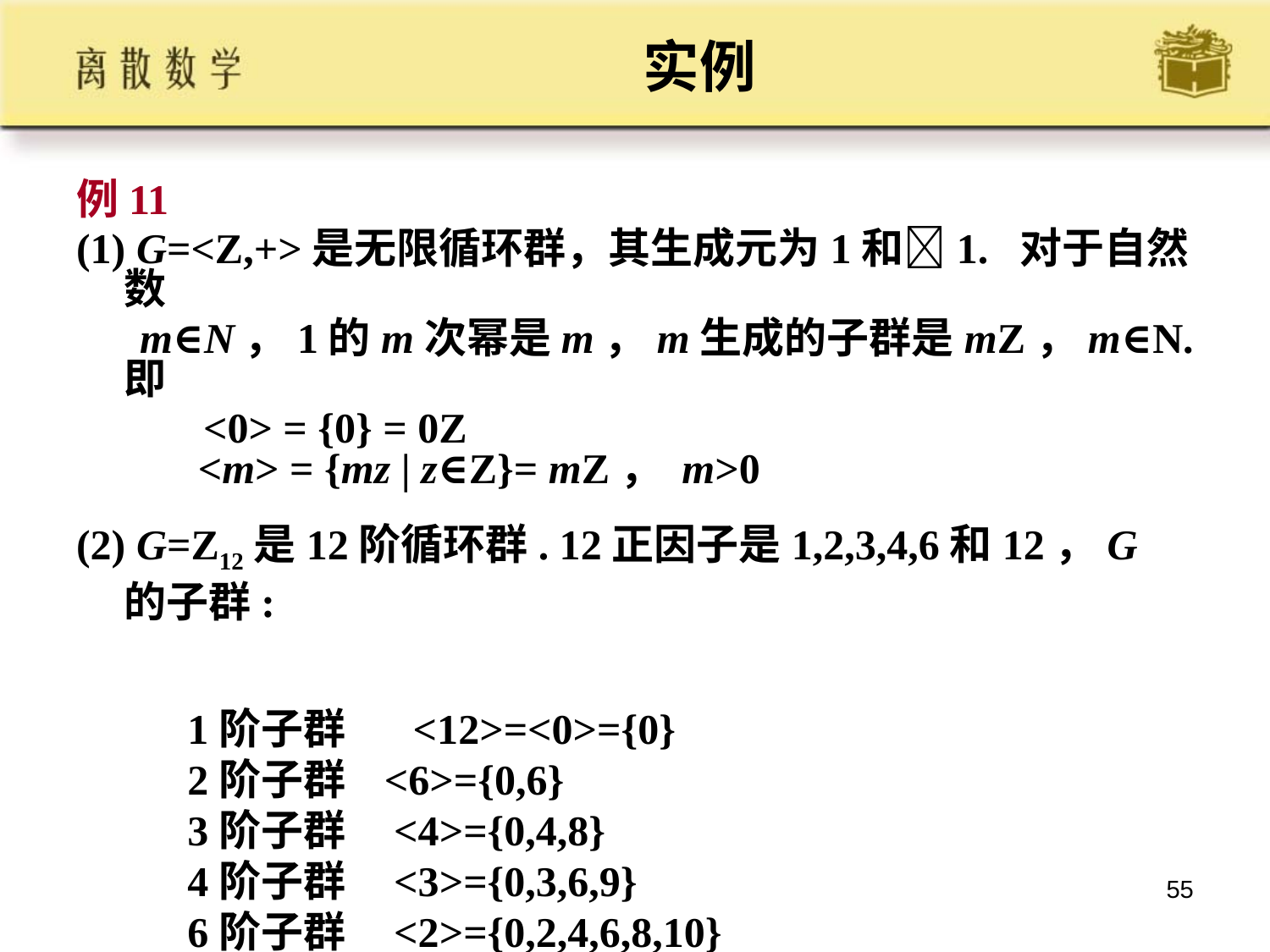

# 实例
例11
(1) G=<Z,+>是无限循环群，其生成元为1和−1.  对于自然数
      m∈N，1的m次幂是m，m生成的子群是mZ，m∈N. 即
            <0> = {0} = 0Z
       <m> = {mz | z∈Z}= mZ， m>0
(2) G=Z12是12阶循环群. 12正因子是1,2,3,4,6和12，G 的子群:
      1阶子群      <12>=<0>={0}
      2阶子群   <6>={0,6}
      3阶子群    <4>={0,4,8}
      4阶子群    <3>={0,3,6,9}
      6阶子群    <2>={0,2,4,6,8,10}
      12阶子群  <1>=Z12
55